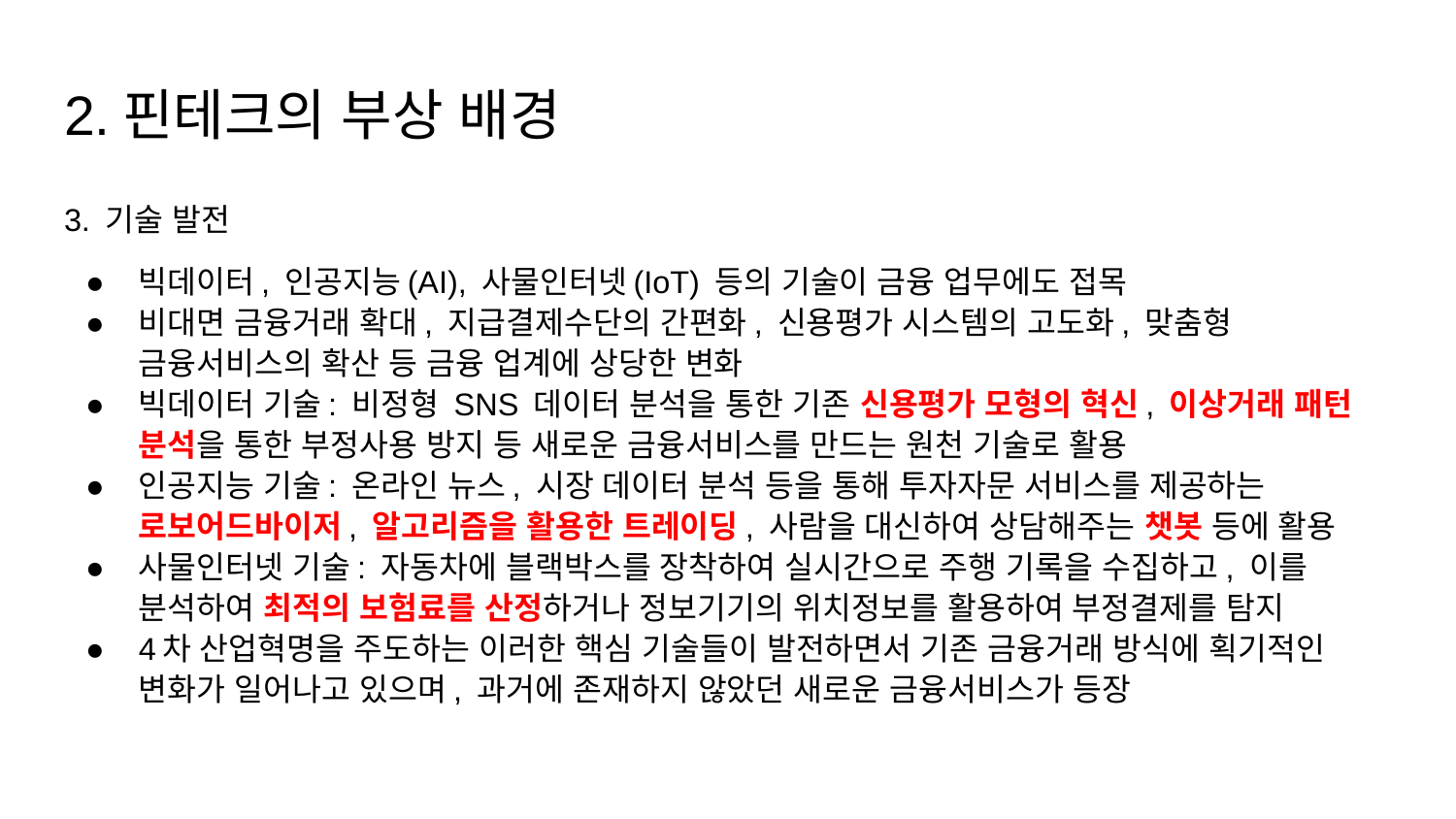

# 2.핀테크의 부상 배경
3. 기술 발전
빅데이터, 인공지능(AI), 사물인터넷(IoT) 등의 기술이 금융 업무에도 접목
비대면 금융거래 확대, 지급결제수단의 간편화, 신용평가 시스템의 고도화, 맞춤형 금융서비스의 확산 등 금융 업계에 상당한 변화
빅데이터 기술: 비정형 SNS 데이터 분석을 통한 기존 신용평가 모형의 혁신, 이상거래 패턴 분석을 통한 부정사용 방지 등 새로운 금융서비스를 만드는 원천 기술로 활용
인공지능 기술: 온라인 뉴스, 시장 데이터 분석 등을 통해 투자자문 서비스를 제공하는 로보어드바이저, 알고리즘을 활용한 트레이딩, 사람을 대신하여 상담해주는 챗봇 등에 활용
사물인터넷 기술: 자동차에 블랙박스를 장착하여 실시간으로 주행 기록을 수집하고, 이를 분석하여 최적의 보험료를 산정하거나 정보기기의 위치정보를 활용하여 부정결제를 탐지
4차 산업혁명을 주도하는 이러한 핵심 기술들이 발전하면서 기존 금융거래 방식에 획기적인 변화가 일어나고 있으며, 과거에 존재하지 않았던 새로운 금융서비스가 등장